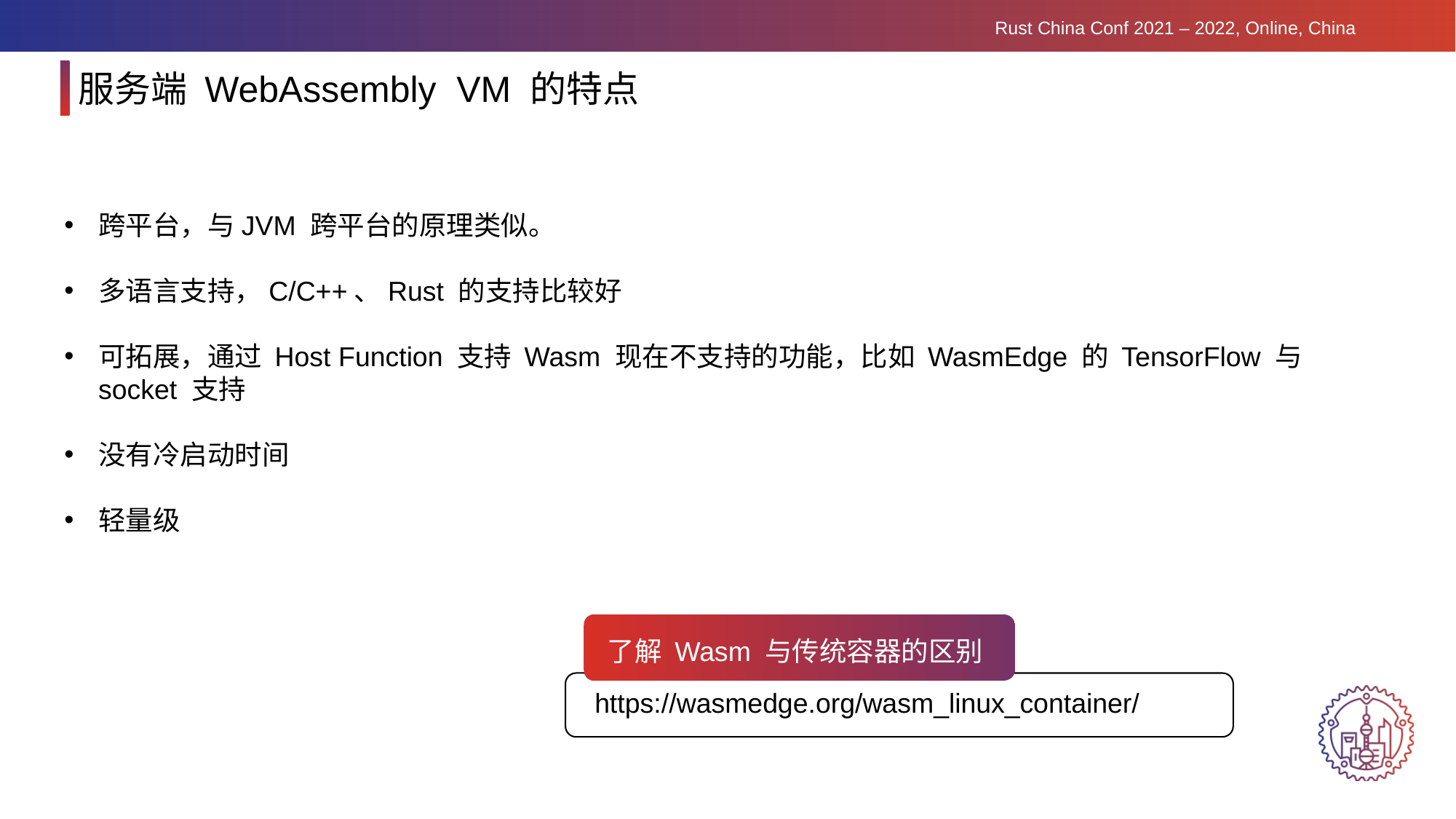

服务端 WebAssembly  VM 的特点
跨平台，与JVM 跨平台的原理类似。

多语言支持，C/C++、Rust 的支持比较好

可拓展，通过 Host Function 支持 Wasm 现在不支持的功能，比如 WasmEdge 的 TensorFlow 与 socket 支持

没有冷启动时间

轻量级

了解 Wasm 与传统容器的区别

https://wasmedge.org/wasm_linux_container/